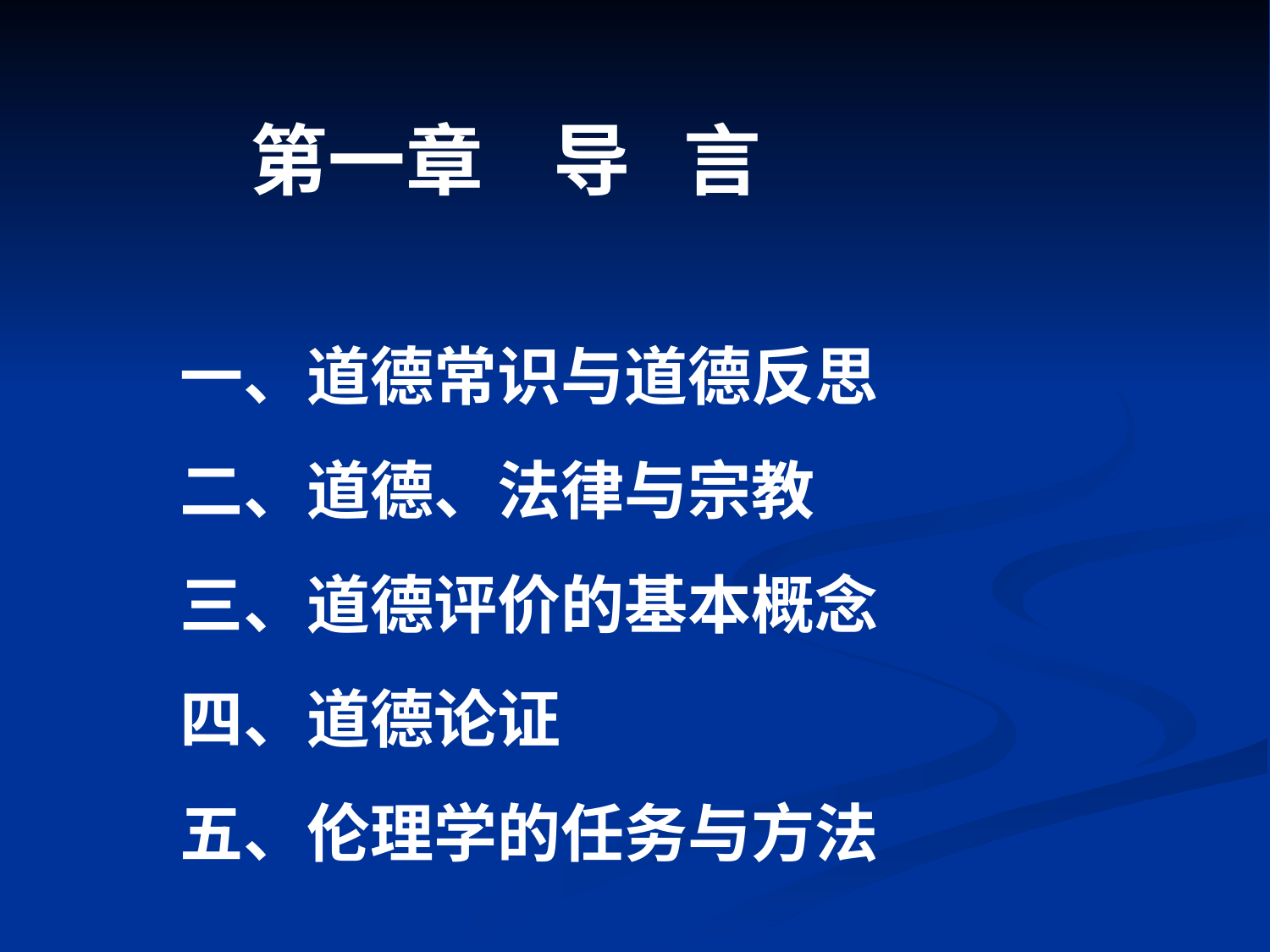

第一章    导   言

一、道德常识与道德反思
二、道德、法律与宗教
三、道德评价的基本概念
四、道德论证
五、伦理学的任务与方法